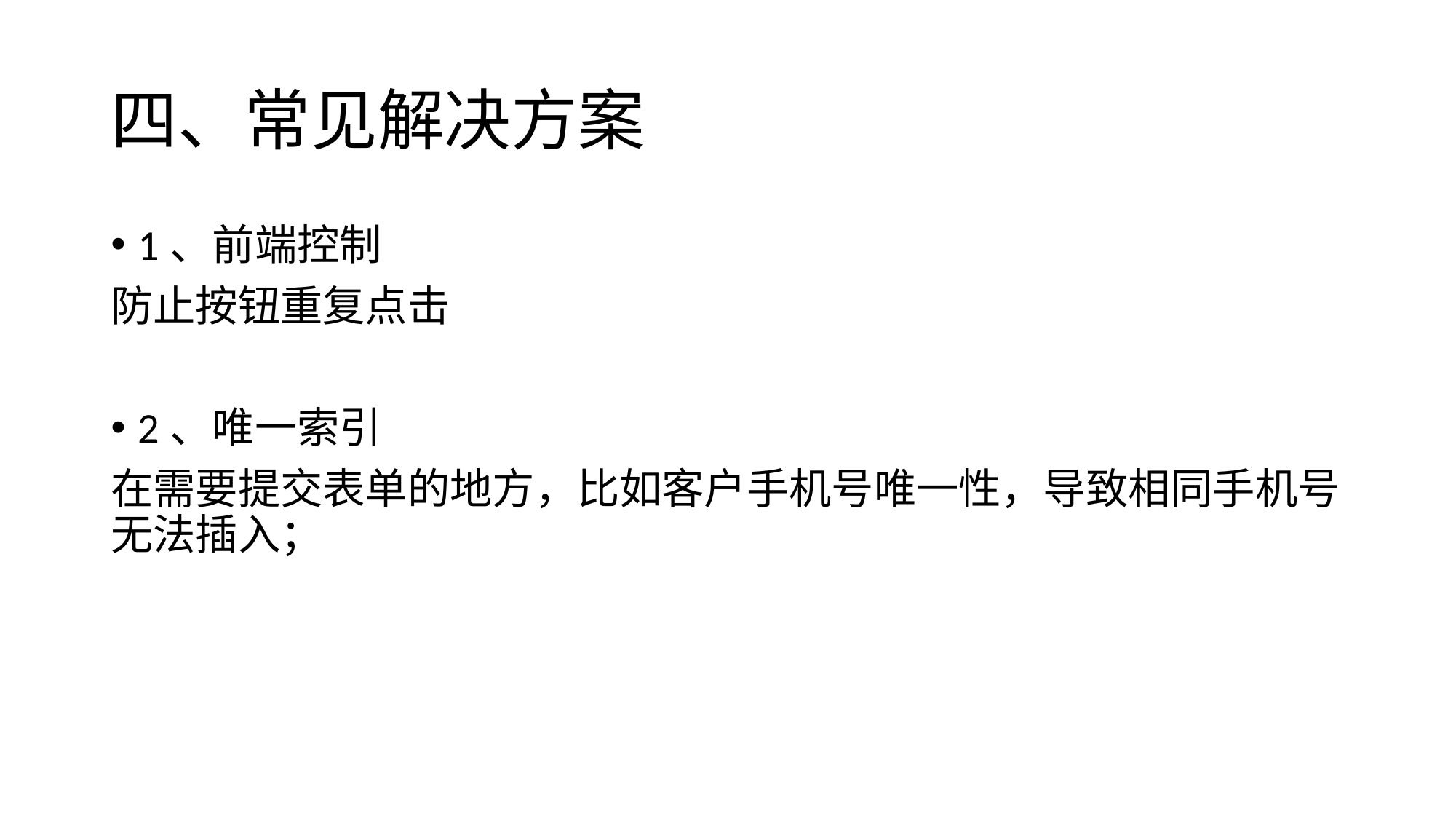

# 四、常见解决方案
1、前端控制
防止按钮重复点击

2、唯一索引
在需要提交表单的地方，比如客户手机号唯一性，导致相同手机号无法插入；